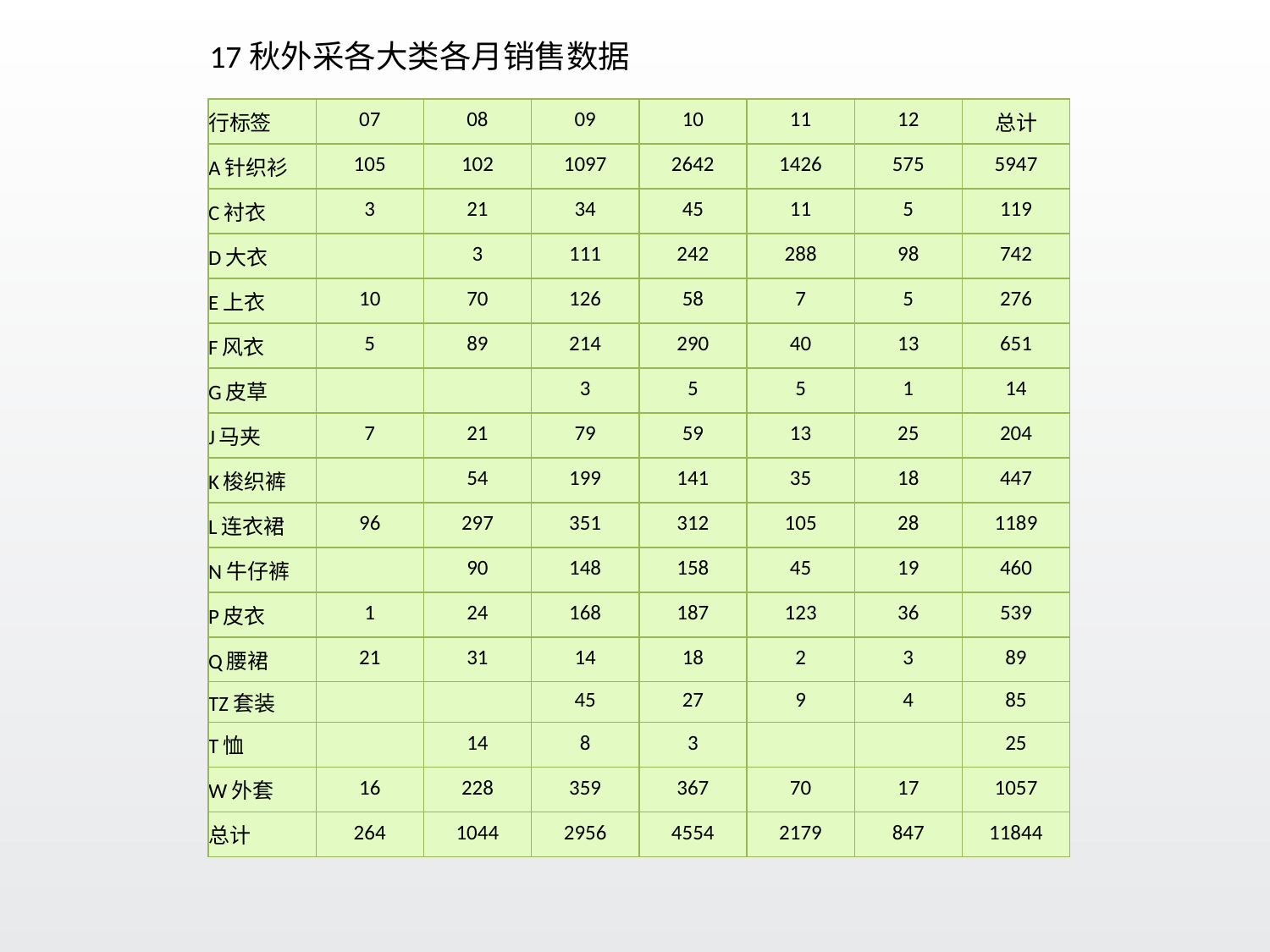

17秋外采各大类各月销售数据
| 行标签 | 07 | 08 | 09 | 10 | 11 | 12 | 总计 |
| --- | --- | --- | --- | --- | --- | --- | --- |
| A针织衫 | 105 | 102 | 1097 | 2642 | 1426 | 575 | 5947 |
| C衬衣 | 3 | 21 | 34 | 45 | 11 | 5 | 119 |
| D大衣 |  | 3 | 111 | 242 | 288 | 98 | 742 |
| E上衣 | 10 | 70 | 126 | 58 | 7 | 5 | 276 |
| F风衣 | 5 | 89 | 214 | 290 | 40 | 13 | 651 |
| G皮草 |  |  | 3 | 5 | 5 | 1 | 14 |
| J马夹 | 7 | 21 | 79 | 59 | 13 | 25 | 204 |
| K梭织裤 |  | 54 | 199 | 141 | 35 | 18 | 447 |
| L连衣裙 | 96 | 297 | 351 | 312 | 105 | 28 | 1189 |
| N牛仔裤 |  | 90 | 148 | 158 | 45 | 19 | 460 |
| P皮衣 | 1 | 24 | 168 | 187 | 123 | 36 | 539 |
| Q腰裙 | 21 | 31 | 14 | 18 | 2 | 3 | 89 |
| TZ套装 |  |  | 45 | 27 | 9 | 4 | 85 |
| T恤 |  | 14 | 8 | 3 |  |  | 25 |
| W外套 | 16 | 228 | 359 | 367 | 70 | 17 | 1057 |
| 总计 | 264 | 1044 | 2956 | 4554 | 2179 | 847 | 11844 |